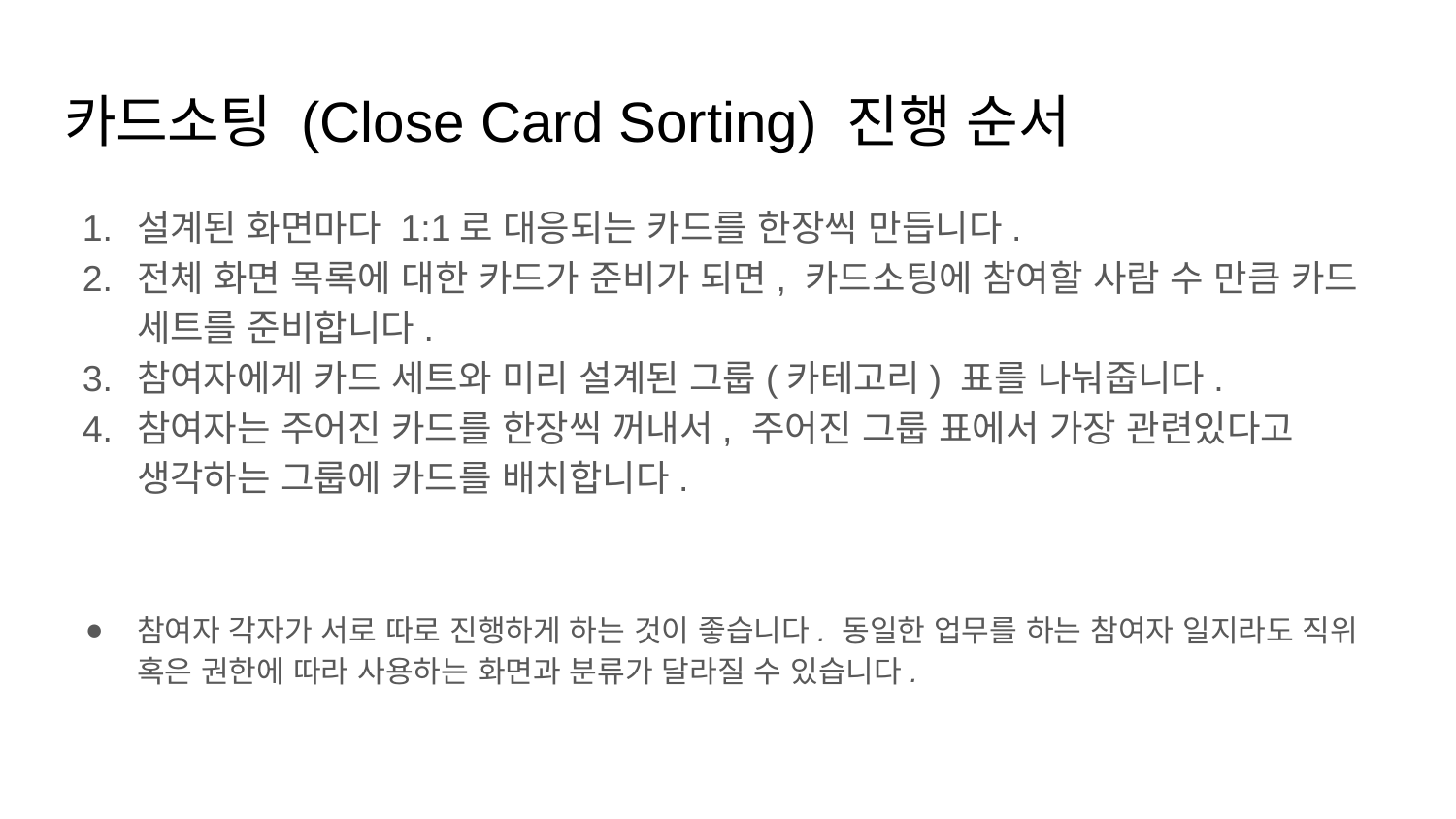

# 카드소팅 (Close Card Sorting) 진행 순서
설계된 화면마다 1:1로 대응되는 카드를 한장씩 만듭니다.
전체 화면 목록에 대한 카드가 준비가 되면, 카드소팅에 참여할 사람 수 만큼 카드 세트를 준비합니다.
참여자에게 카드 세트와 미리 설계된 그룹(카테고리) 표를 나눠줍니다.
참여자는 주어진 카드를 한장씩 꺼내서, 주어진 그룹 표에서 가장 관련있다고 생각하는 그룹에 카드를 배치합니다.

참여자 각자가 서로 따로 진행하게 하는 것이 좋습니다. 동일한 업무를 하는 참여자 일지라도 직위 혹은 권한에 따라 사용하는 화면과 분류가 달라질 수 있습니다.